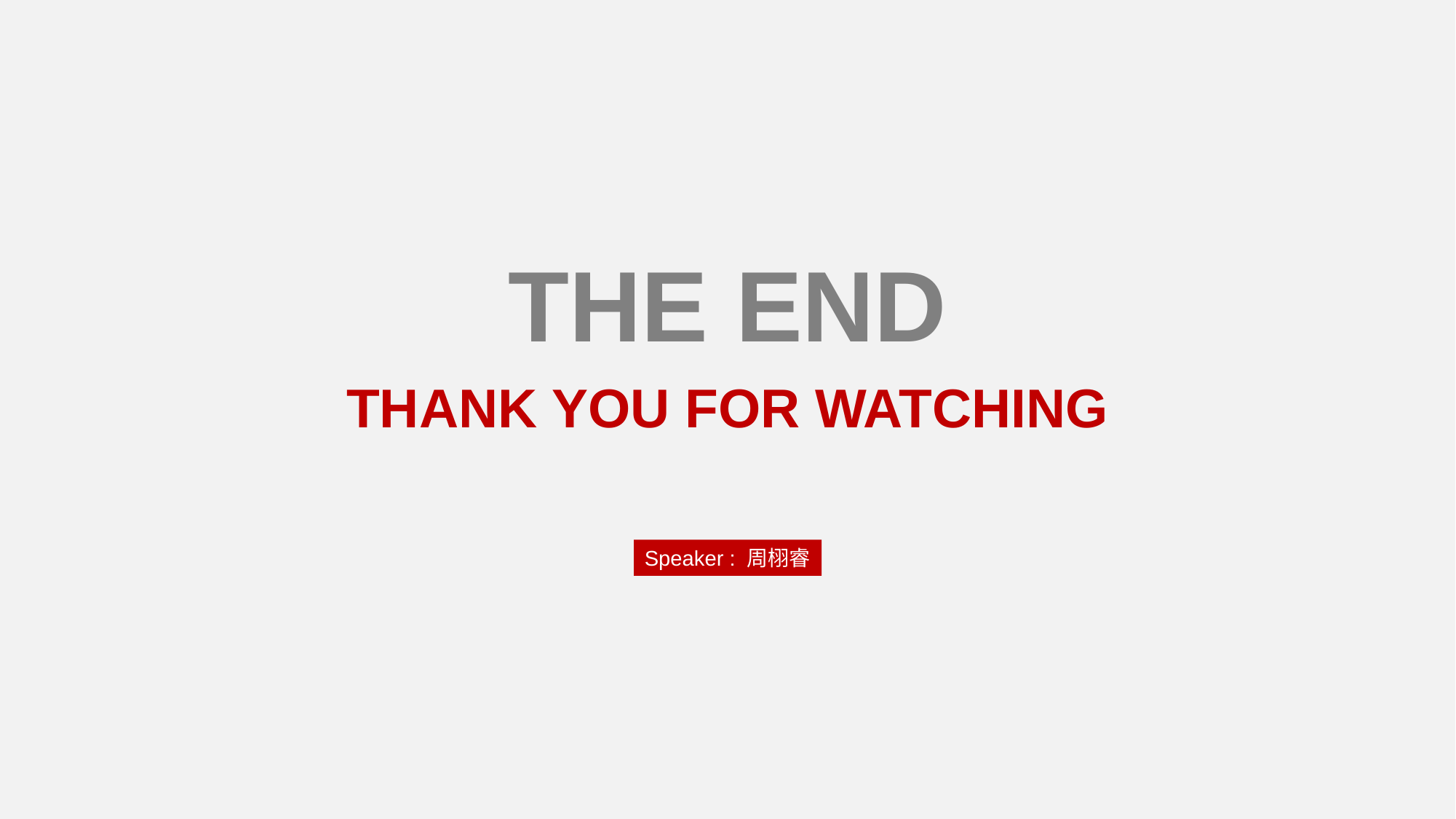

THE END
THANK YOU FOR WATCHING
Speaker : 周栩睿